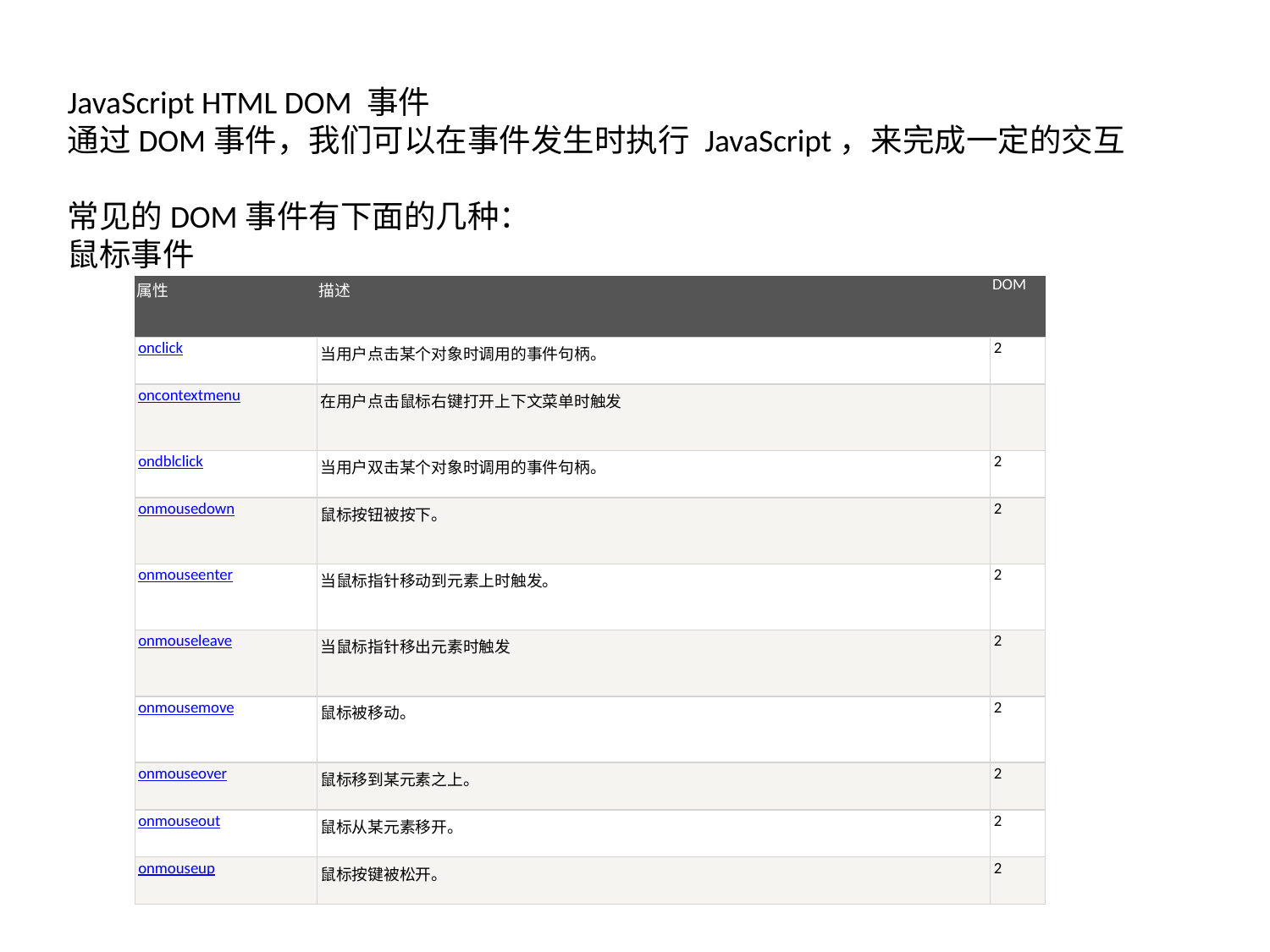

JavaScript HTML DOM 事件
通过DOM事件，我们可以在事件发生时执行 JavaScript，来完成一定的交互

常见的DOM事件有下面的几种：
鼠标事件

| 属性 | 描述 | DOM |
| --- | --- | --- |
| onclick | 当用户点击某个对象时调用的事件句柄。 | 2 |
| oncontextmenu | 在用户点击鼠标右键打开上下文菜单时触发 |  |
| ondblclick | 当用户双击某个对象时调用的事件句柄。 | 2 |
| onmousedown | 鼠标按钮被按下。 | 2 |
| onmouseenter | 当鼠标指针移动到元素上时触发。 | 2 |
| onmouseleave | 当鼠标指针移出元素时触发 | 2 |
| onmousemove | 鼠标被移动。 | 2 |
| onmouseover | 鼠标移到某元素之上。 | 2 |
| onmouseout | 鼠标从某元素移开。 | 2 |
| onmouseup | 鼠标按键被松开。 | 2 |